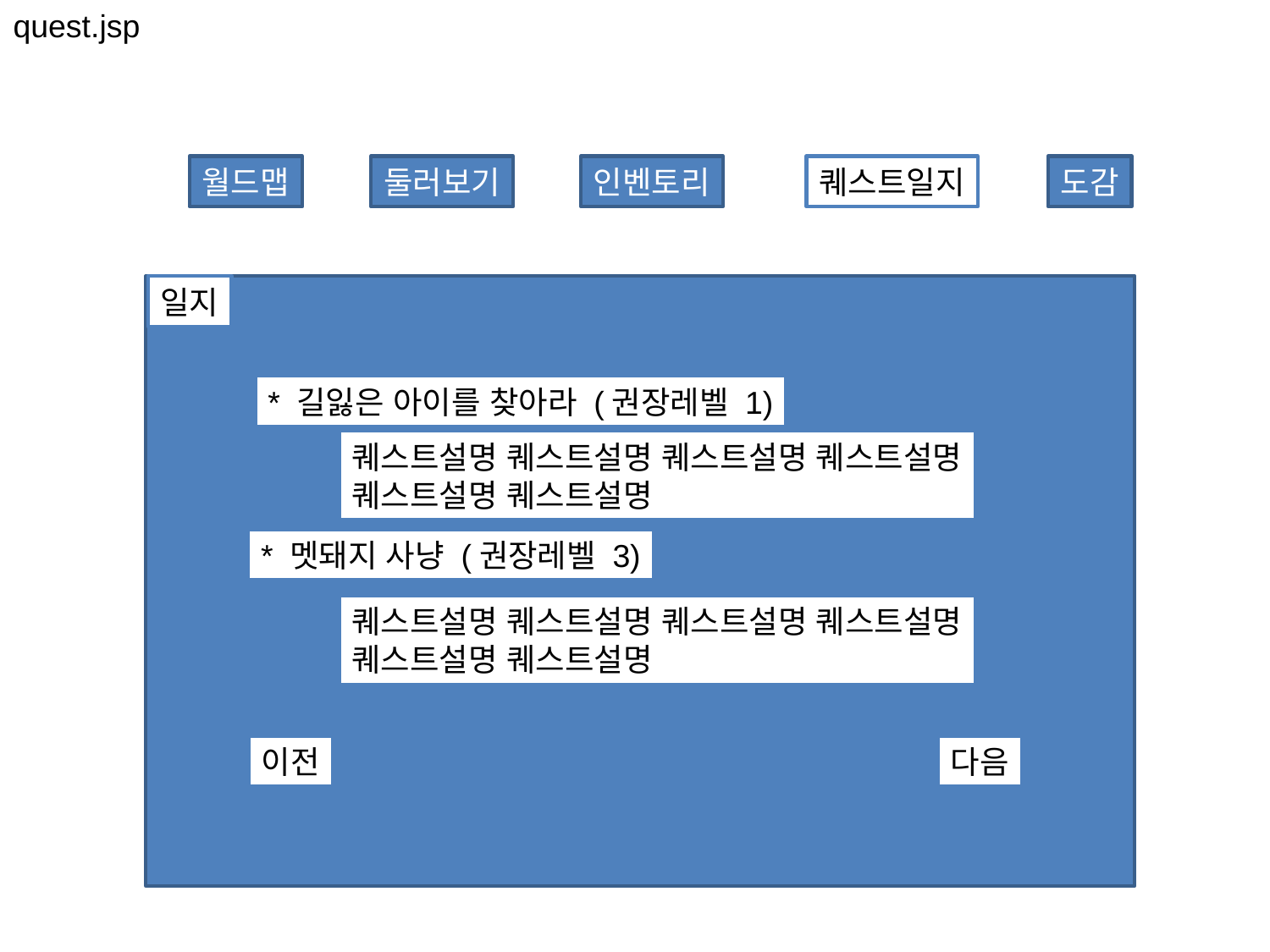

quest.jsp
월드맵
둘러보기
인벤토리
퀘스트일지
도감
일지

* 길잃은 아이를 찾아라 (권장레벨 1)
퀘스트설명 퀘스트설명 퀘스트설명 퀘스트설명
퀘스트설명 퀘스트설명
* 멧돼지 사냥 (권장레벨 3)
퀘스트설명 퀘스트설명 퀘스트설명 퀘스트설명
퀘스트설명 퀘스트설명
이전
다음